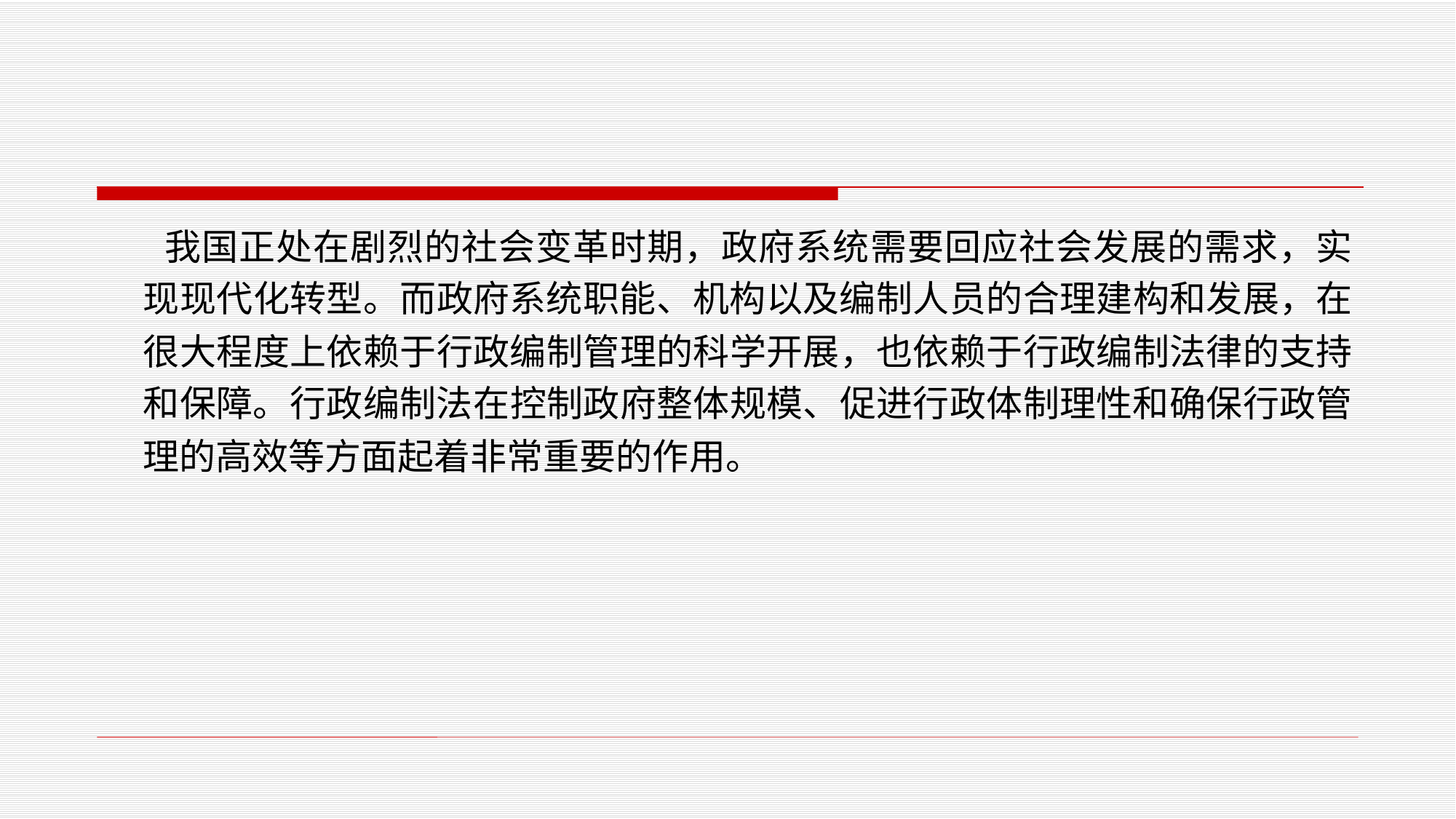

#
      我国正处在剧烈的社会变革时期，政府系统需要回应社会发展的需求，实现现代化转型。而政府系统职能、机构以及编制人员的合理建构和发展，在很大程度上依赖于行政编制管理的科学开展，也依赖于行政编制法律的支持和保障。行政编制法在控制政府整体规模、促进行政体制理性和确保行政管理的高效等方面起着非常重要的作用。